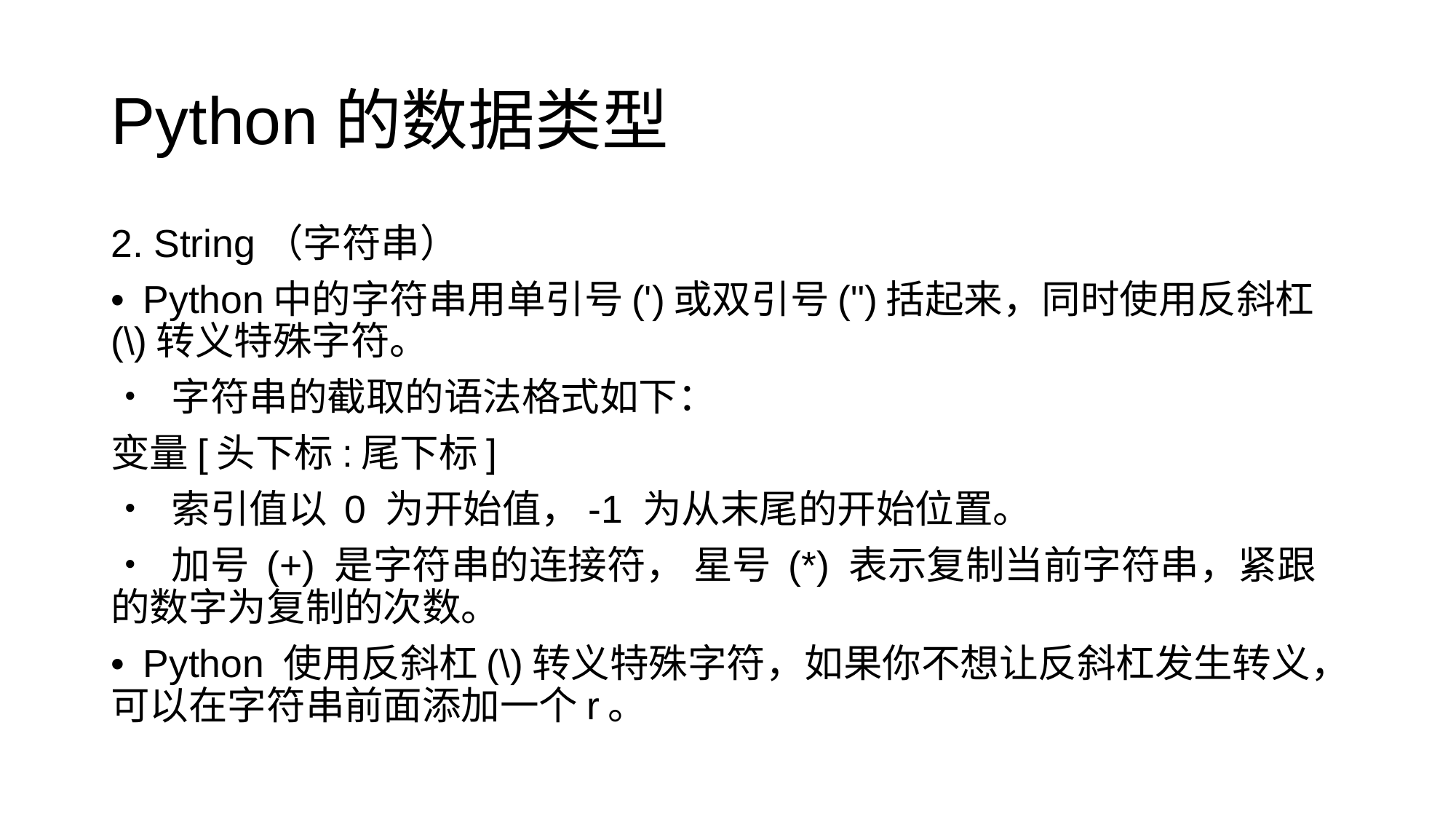

# Python的数据类型
2. String（字符串）
•  Python中的字符串用单引号(')或双引号(")括起来，同时使用反斜杠(\)转义特殊字符。
•  字符串的截取的语法格式如下：
变量[头下标:尾下标]
•  索引值以 0 为开始值，-1 为从末尾的开始位置。
•  加号 (+) 是字符串的连接符， 星号 (*) 表示复制当前字符串，紧跟的数字为复制的次数。
•  Python 使用反斜杠(\)转义特殊字符，如果你不想让反斜杠发生转义，可以在字符串前面添加一个r。